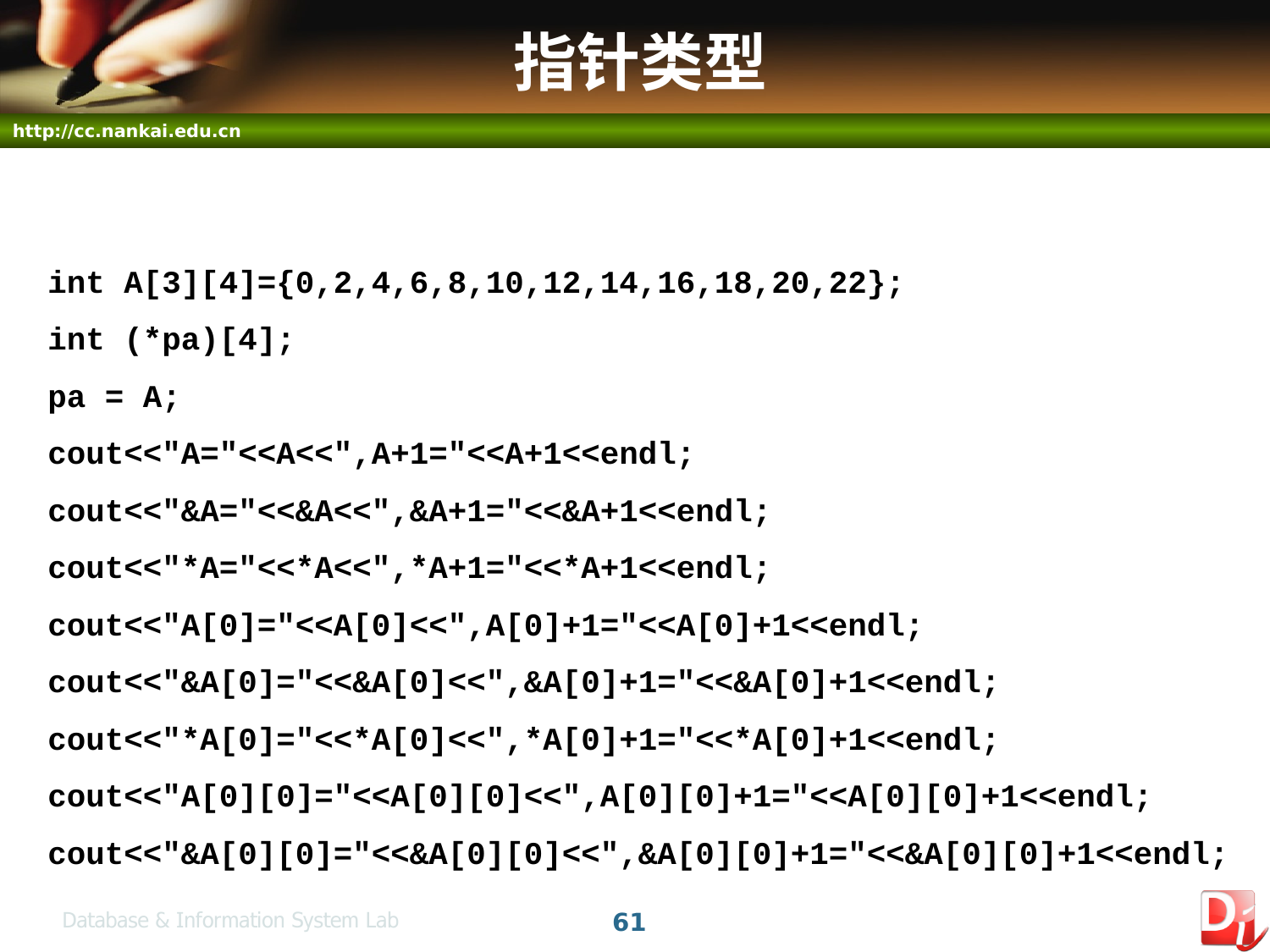

# 指针类型
int A[3][4]={0,2,4,6,8,10,12,14,16,18,20,22};
int (*pa)[4];
pa = A;
cout<<"A="<<A<<",A+1="<<A+1<<endl;
cout<<"&A="<<&A<<",&A+1="<<&A+1<<endl;
cout<<"*A="<<*A<<",*A+1="<<*A+1<<endl;
cout<<"A[0]="<<A[0]<<",A[0]+1="<<A[0]+1<<endl;
cout<<"&A[0]="<<&A[0]<<",&A[0]+1="<<&A[0]+1<<endl;
cout<<"*A[0]="<<*A[0]<<",*A[0]+1="<<*A[0]+1<<endl;
cout<<"A[0][0]="<<A[0][0]<<",A[0][0]+1="<<A[0][0]+1<<endl;
cout<<"&A[0][0]="<<&A[0][0]<<",&A[0][0]+1="<<&A[0][0]+1<<endl;
61
Database & Information System Lab